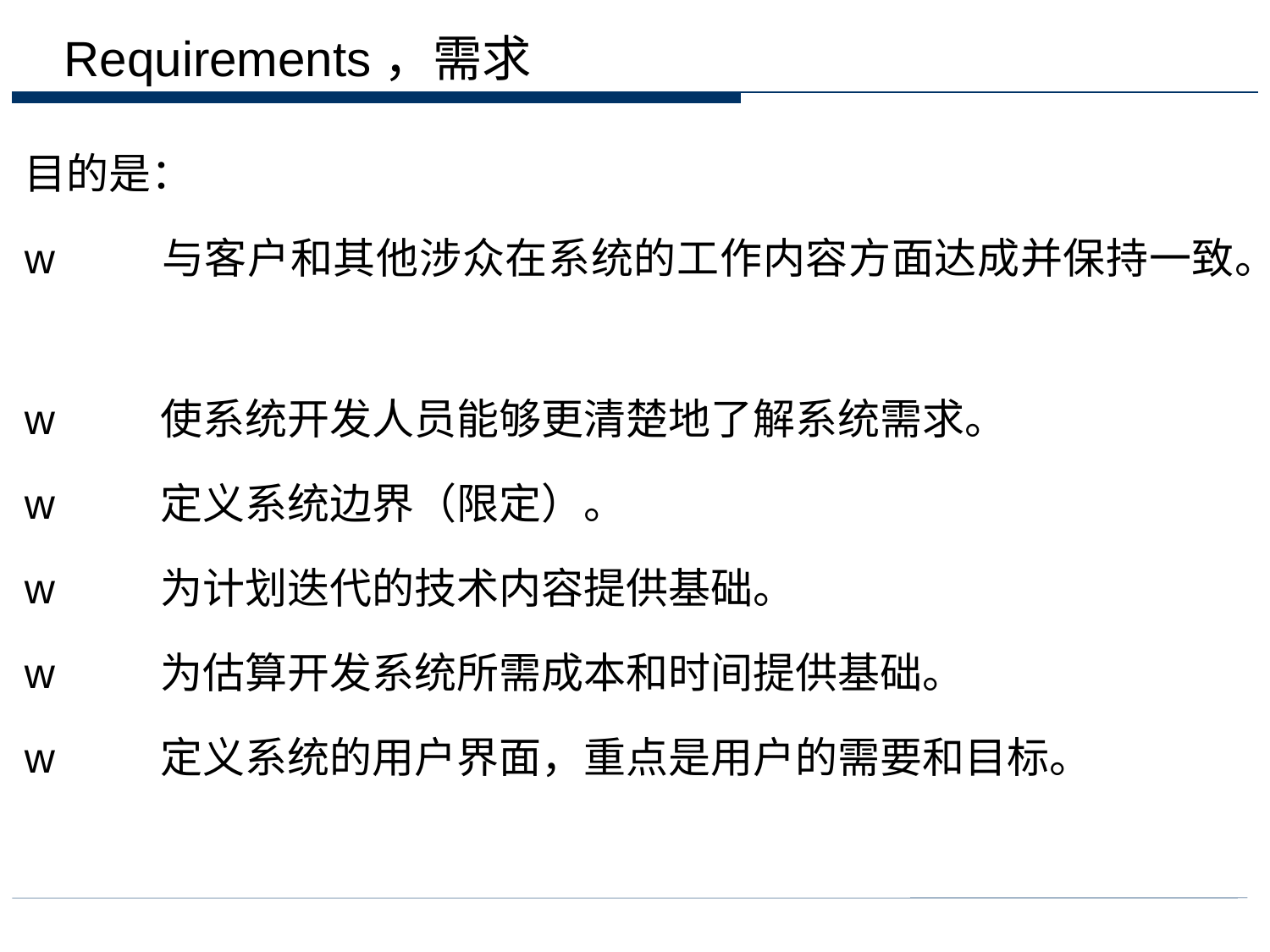

# Requirements，需求
目的是：
w         与客户和其他涉众在系统的工作内容方面达成并保持一致。
w         使系统开发人员能够更清楚地了解系统需求。
w         定义系统边界（限定）。
w         为计划迭代的技术内容提供基础。
w         为估算开发系统所需成本和时间提供基础。
w         定义系统的用户界面，重点是用户的需要和目标。

40